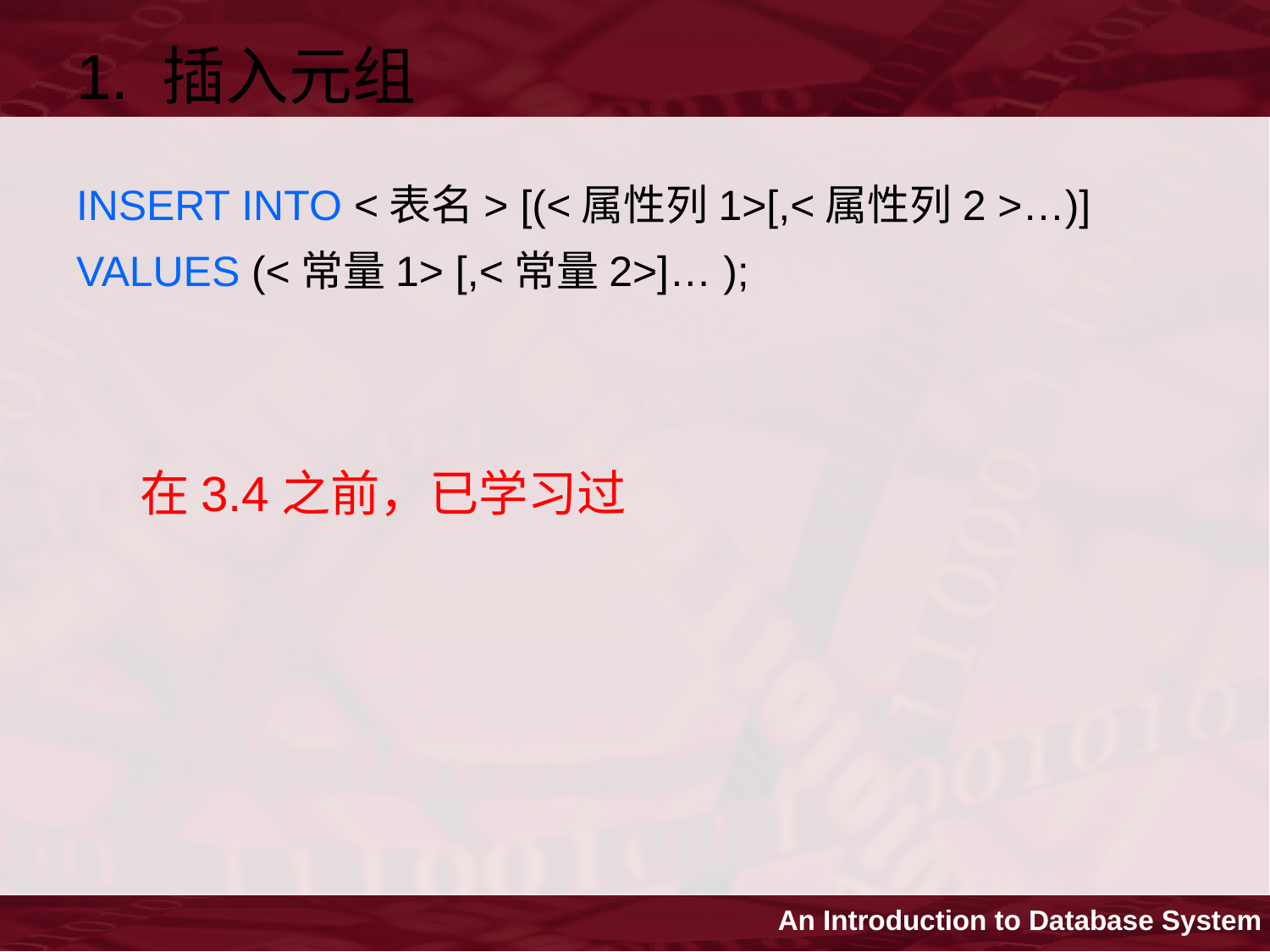

1. 插入元组
INSERT INTO <表名> [(<属性列1>[,<属性列2 >…)]
VALUES (<常量1> [,<常量2>]… );

在3.4之前，已学习过